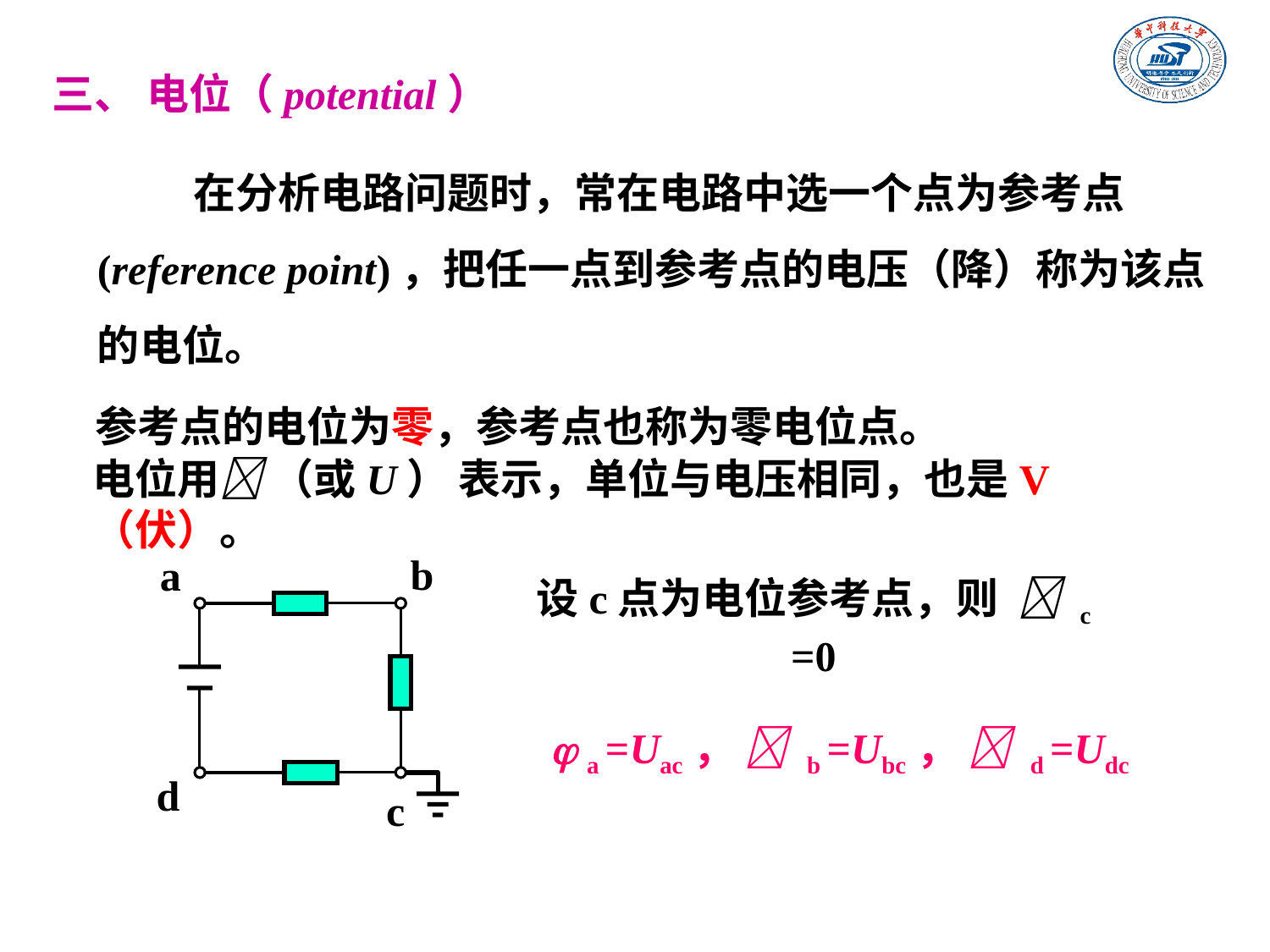

三、 电位（potential）

         在分析电路问题时，常在电路中选一个点为参考点(reference point)，把任一点到参考点的电压（降）称为该点的电位。
参考点的电位为零，参考点也称为零电位点。
电位用ϕ （或U） 表示，单位与电压相同，也是V（伏）。
b
a

d

c
设c点为电位参考点，则  ϕ c =0
ϕ a =Uac， ϕ b =Ubc， ϕ d =Udc